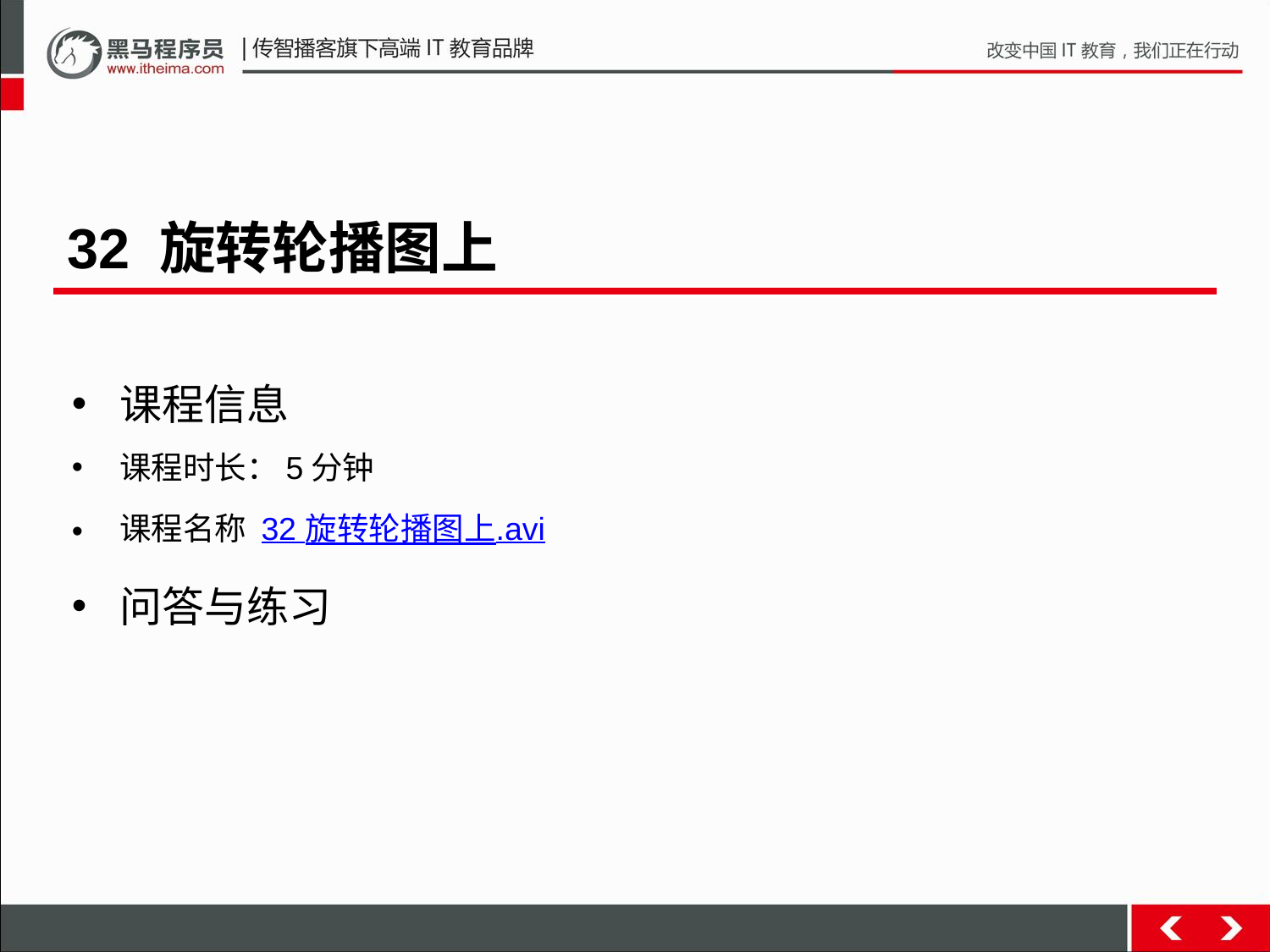

32 旋转轮播图上
课程信息
课程时长：5分钟
课程名称 32 旋转轮播图上.avi
问答与练习